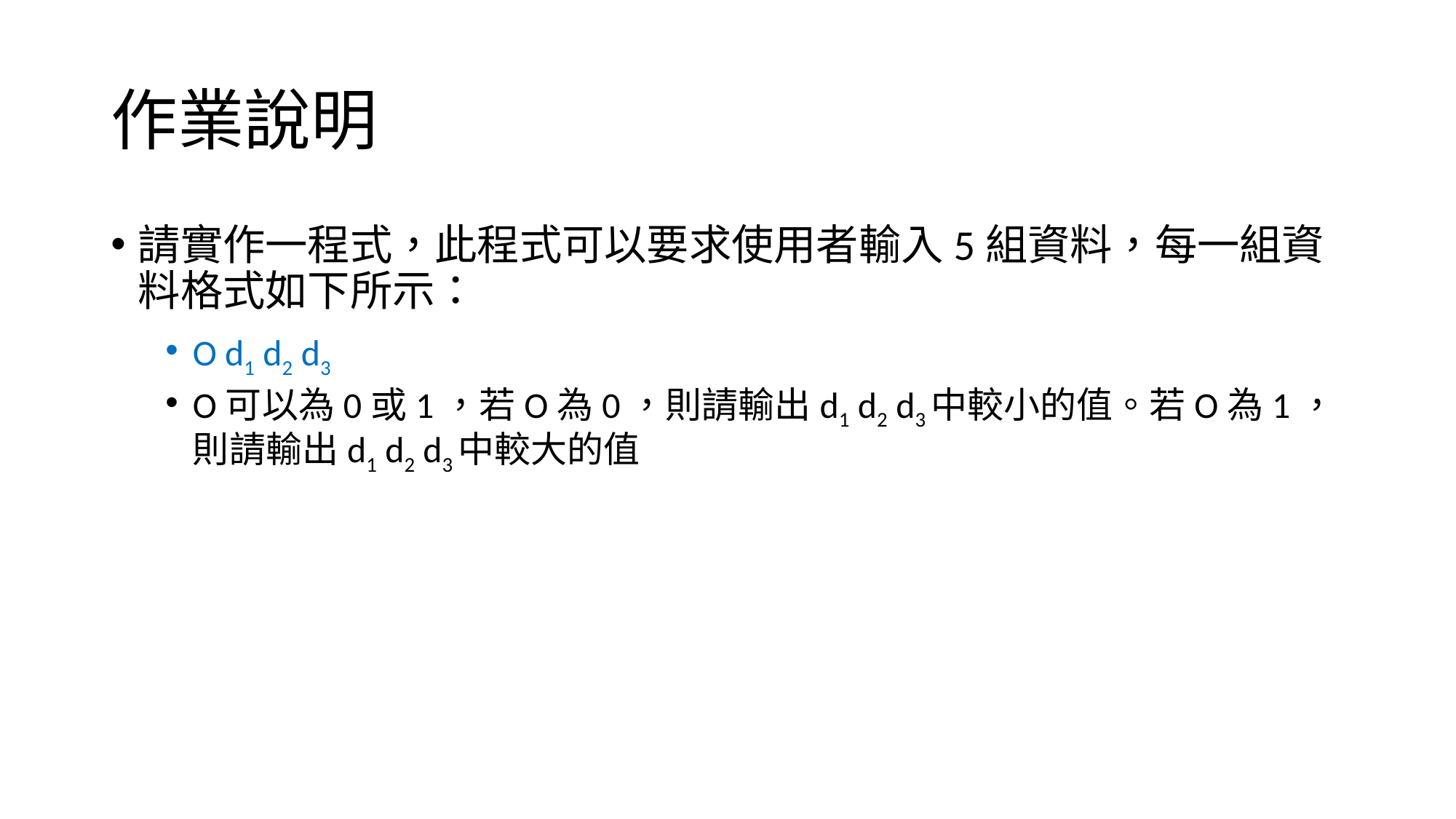

# 作業說明
請實作一程式，此程式可以要求使用者輸入5組資料，每一組資料格式如下所示：
O d1 d2 d3
O可以為0或1，若O為0，則請輸出d1 d2 d3中較小的值。若O為1，則請輸出d1 d2 d3中較大的值